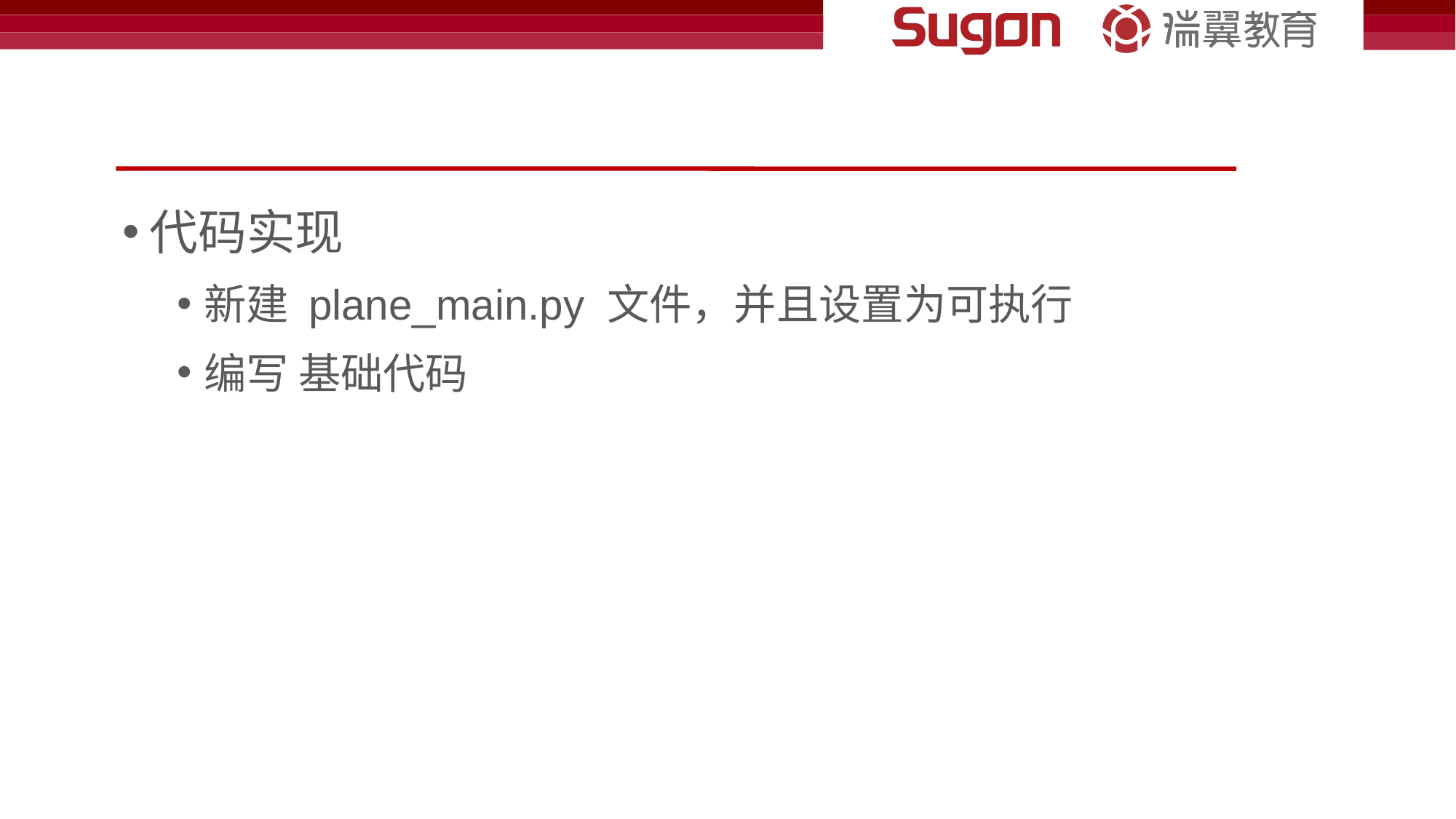

#
代码实现
新建 plane_main.py 文件，并且设置为可执行
编写 基础代码